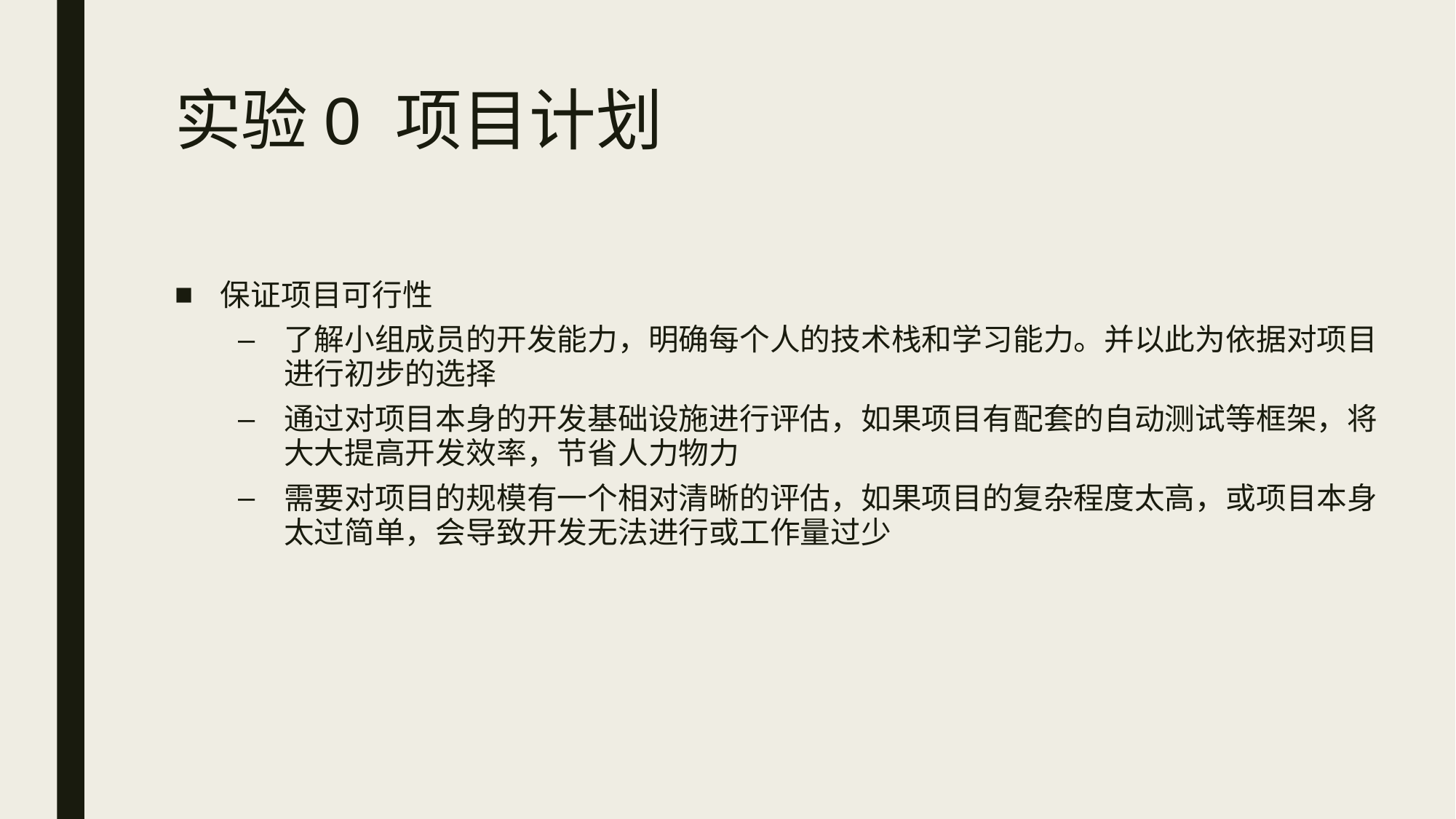

# 实验0 项目计划
保证项目可行性
了解小组成员的开发能力，明确每个人的技术栈和学习能力。并以此为依据对项目进行初步的选择
通过对项目本身的开发基础设施进行评估，如果项目有配套的自动测试等框架，将大大提高开发效率，节省人力物力
需要对项目的规模有一个相对清晰的评估，如果项目的复杂程度太高，或项目本身太过简单，会导致开发无法进行或工作量过少